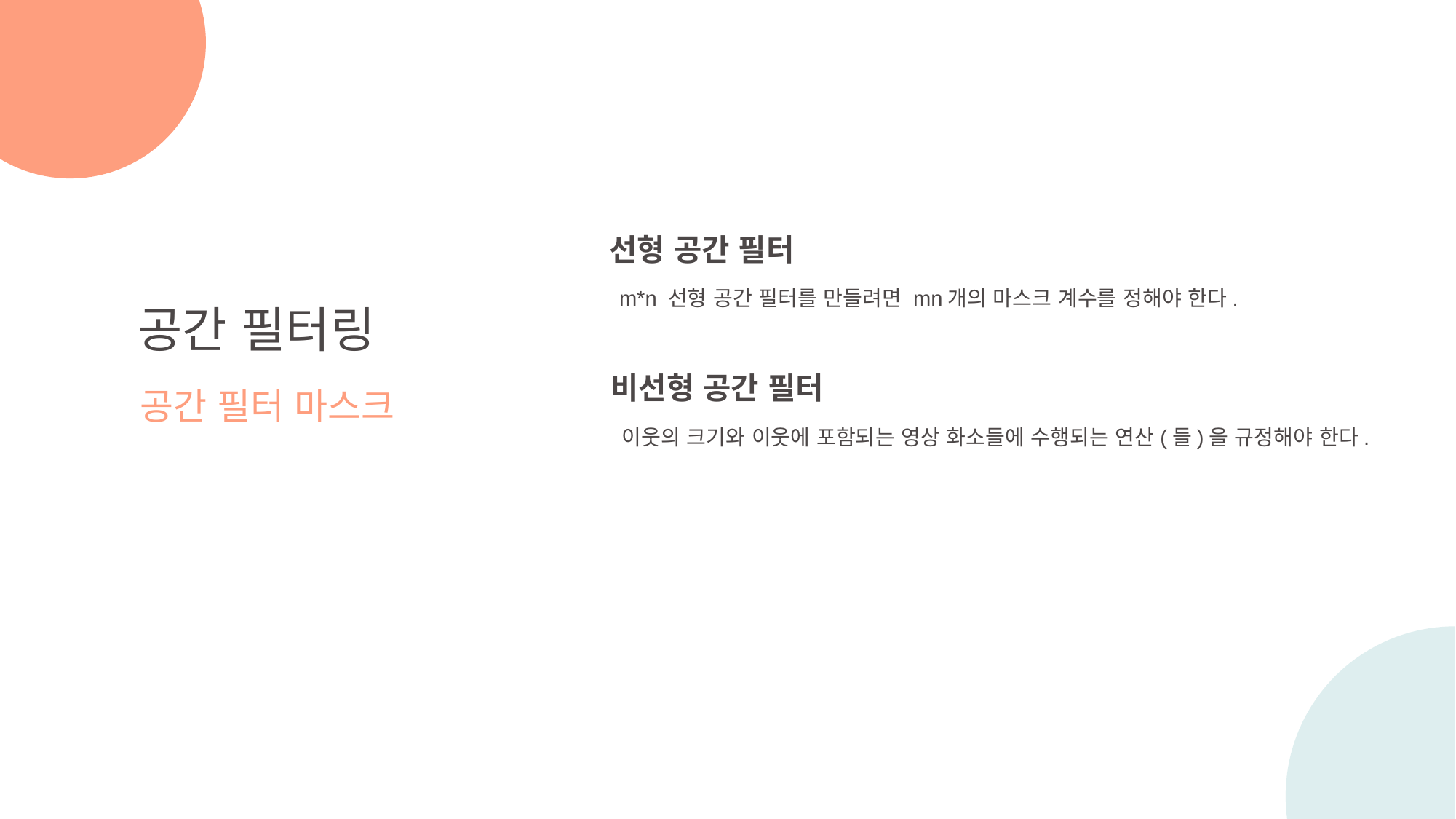

선형 공간 필터
m*n 선형 공간 필터를 만들려면 mn개의 마스크 계수를 정해야 한다.
공간 필터링
공간 필터 마스크
비선형 공간 필터
이웃의 크기와 이웃에 포함되는 영상 화소들에 수행되는 연산(들)을 규정해야 한다.